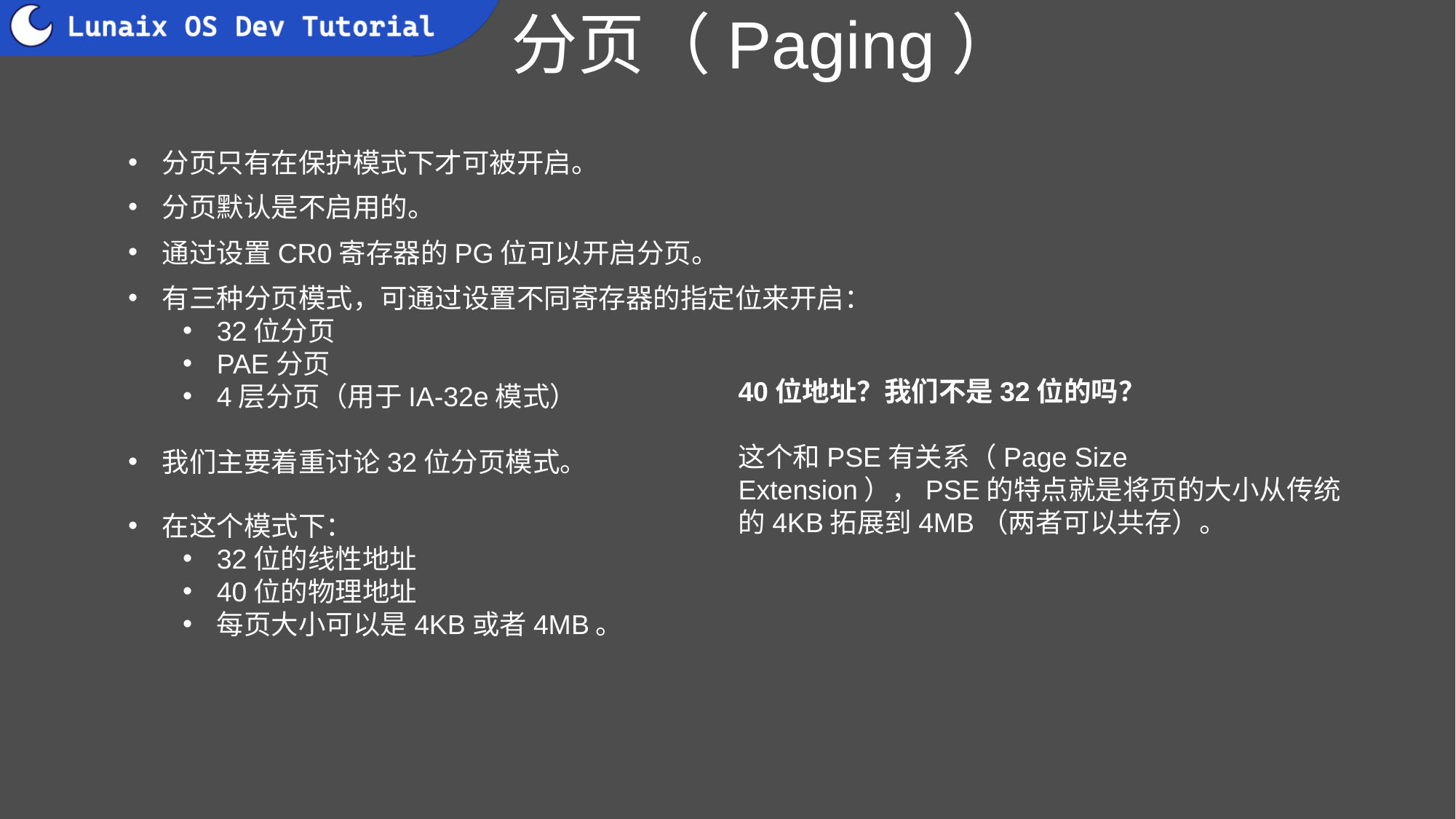

# 分页（Paging）
分页只有在保护模式下才可被开启。
分页默认是不启用的。
通过设置CR0寄存器的PG位可以开启分页。
有三种分页模式，可通过设置不同寄存器的指定位来开启：
32位分页
PAE分页
4层分页（用于IA-32e模式）
40位地址？我们不是32位的吗？

这个和PSE有关系（Page Size Extension），PSE的特点就是将页的大小从传统的4KB拓展到4MB（两者可以共存）。

我们主要着重讨论32位分页模式。
在这个模式下：
32位的线性地址
40位的物理地址
每页大小可以是4KB或者4MB。